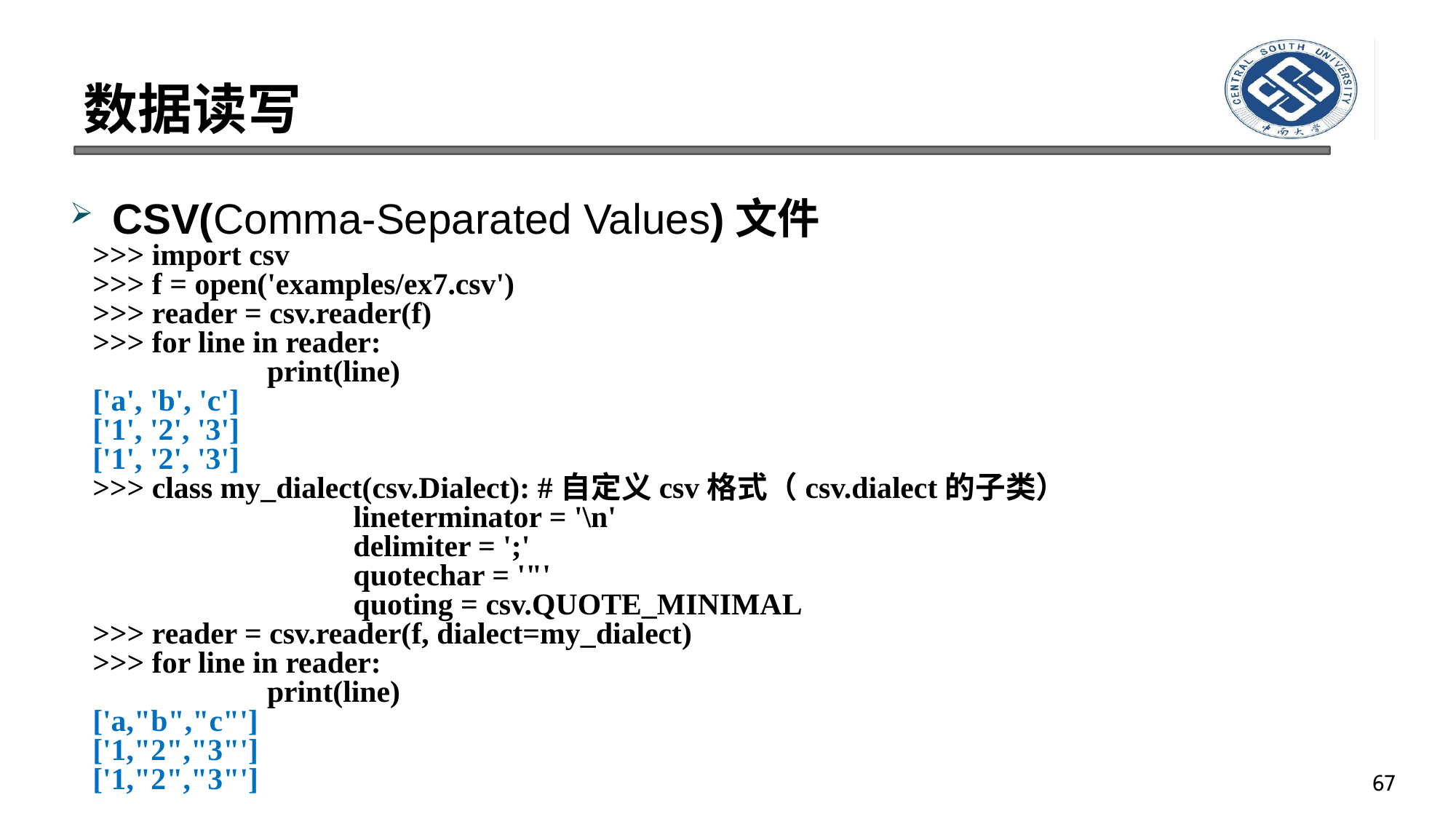

# 数据读写
CSV(Comma-Separated Values)文件
>>> import csv
>>> f = open('examples/ex7.csv')
>>> reader = csv.reader(f)
>>> for line in reader:
 		   print(line)
['a', 'b', 'c']
['1', '2', '3']
['1', '2', '3']
>>> class my_dialect(csv.Dialect): #自定义csv格式（csv.dialect的子类）
			lineterminator = '\n'
			delimiter = ';'
			quotechar = '"'
			quoting = csv.QUOTE_MINIMAL
>>> reader = csv.reader(f, dialect=my_dialect)
>>> for line in reader:
 		   print(line)
['a,"b","c"']
['1,"2","3"']
['1,"2","3"']

67